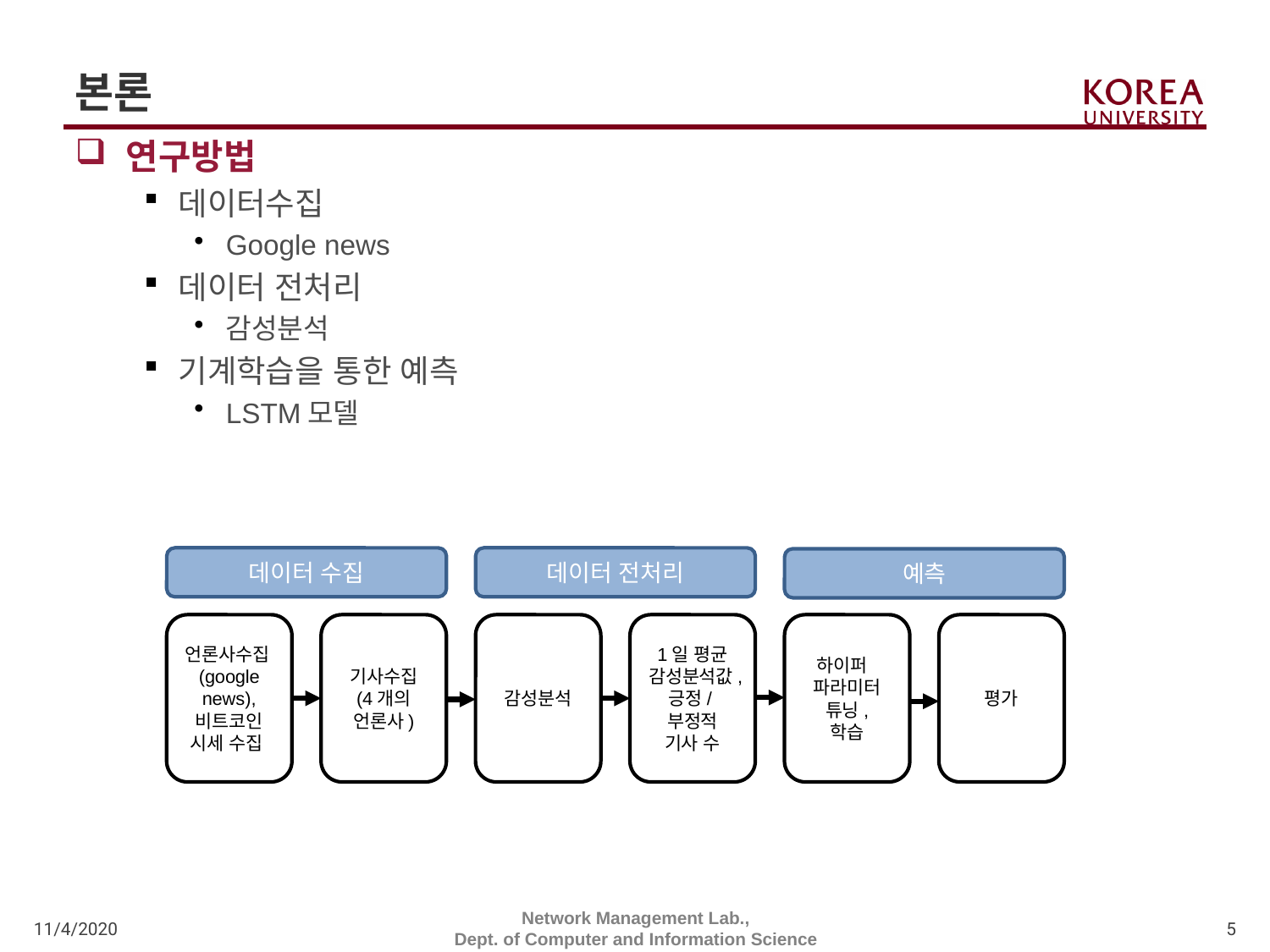

# 본론
연구방법
데이터수집
Google news
데이터 전처리
감성분석
기계학습을 통한 예측
LSTM모델

데이터 수집
데이터 전처리
예측
언론사수집(google news),
비트코인 시세 수집
기사수집
(4개의 언론사)
감성분석
1일 평균 감성분석값,긍정/부정적 기사 수
하이퍼
파라미터 튜닝,
학습
평가
11/4/2020
Network Management Lab.,
Dept. of Computer and Information Science
5